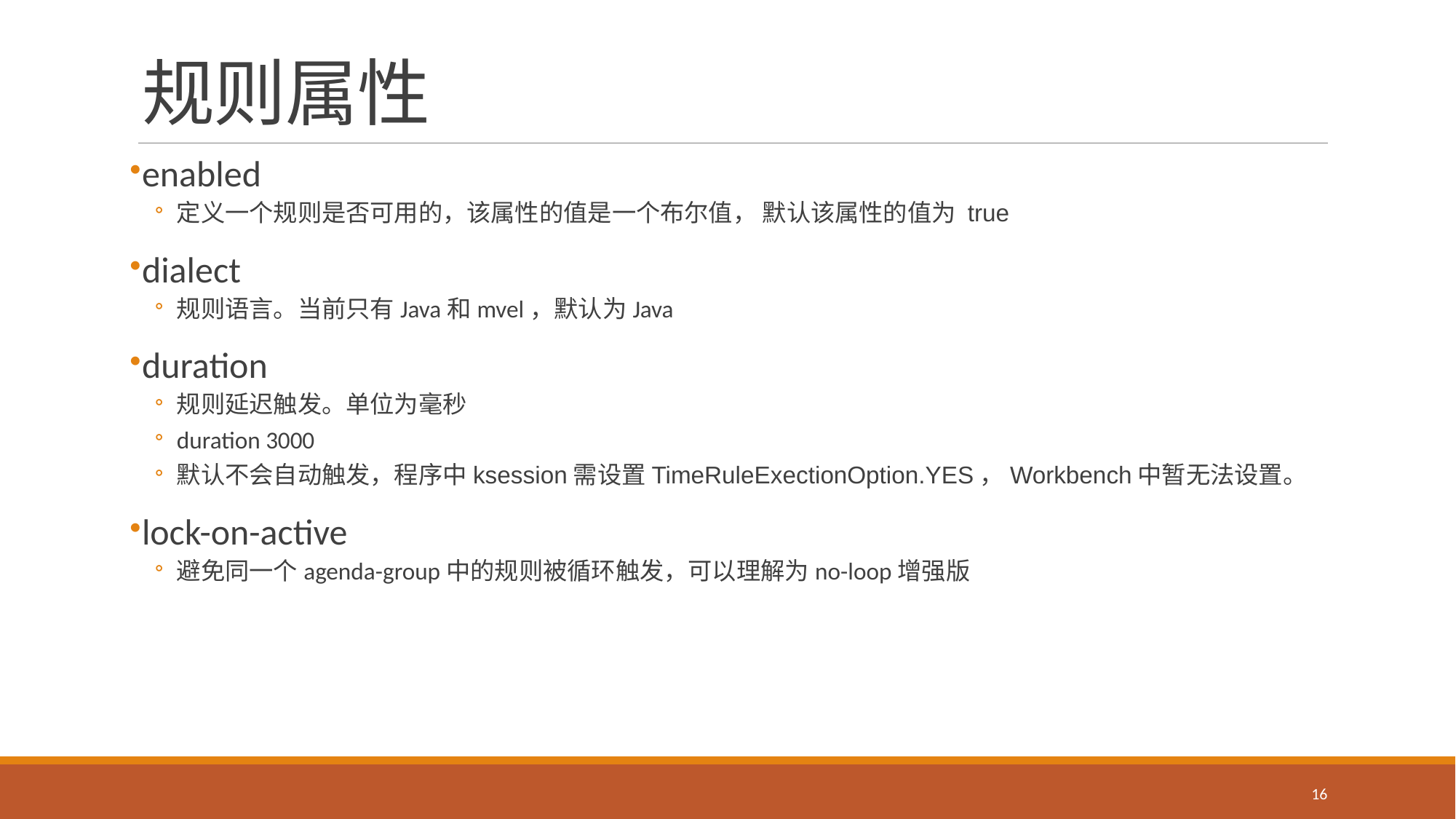

# 规则属性
enabled
定义一个规则是否可用的，该属性的值是一个布尔值， 默认该属性的值为 true
dialect
规则语言。当前只有Java和mvel，默认为Java
duration
规则延迟触发。单位为毫秒
duration 3000
默认不会自动触发，程序中ksession需设置TimeRuleExectionOption.YES，Workbench中暂无法设置。
lock-on-active
避免同一个agenda-group中的规则被循环触发，可以理解为no-loop增强版
16